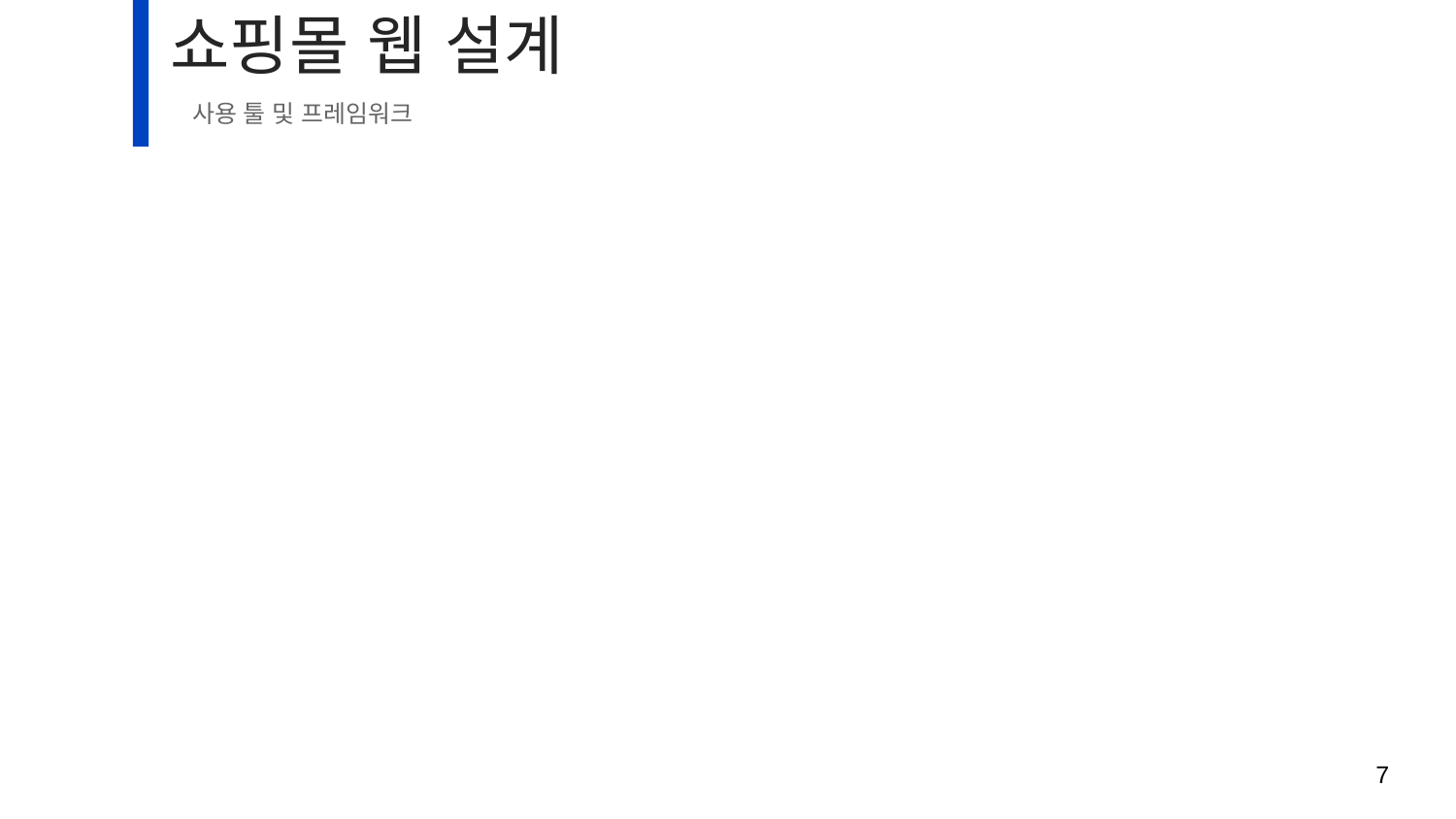

# 쇼핑몰 웹 설계
사용 툴 및 프레임워크
7